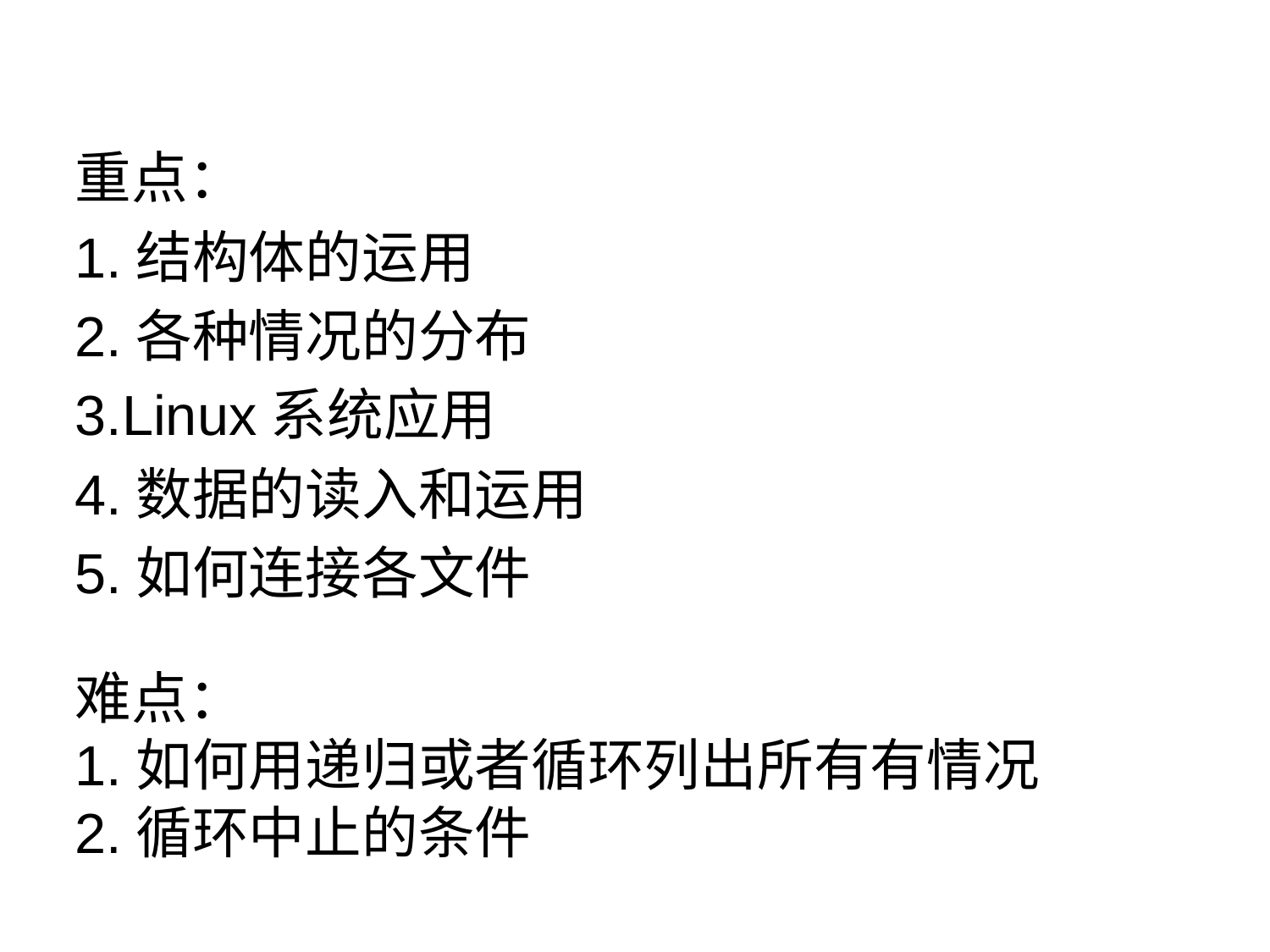

#
重点：
1.结构体的运用
2.各种情况的分布
3.Linux系统应用
4.数据的读入和运用
5.如何连接各文件

难点：
1.如何用递归或者循环列出所有有情况
2.循环中止的条件